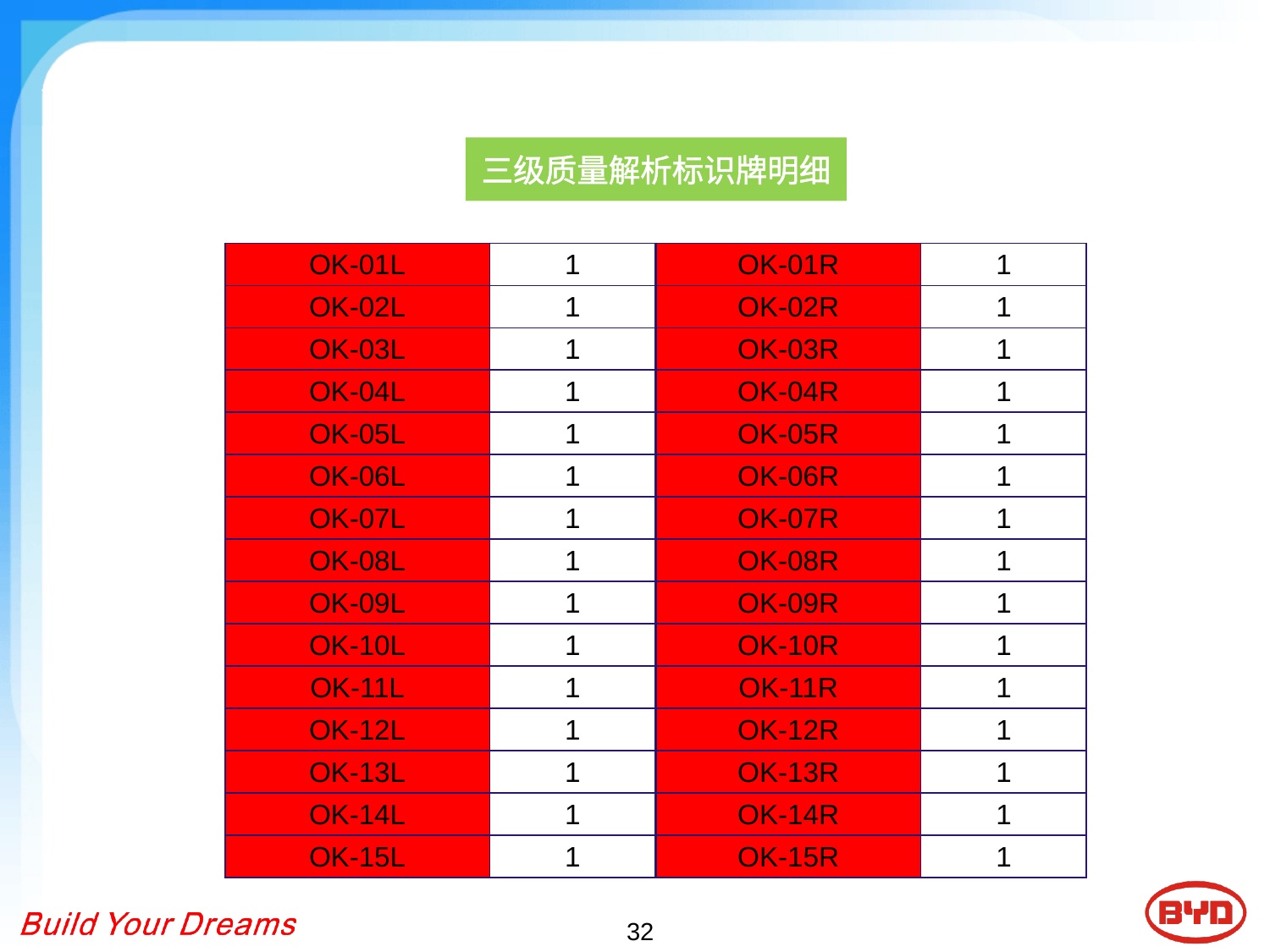

三级质量解析标识牌明细
| OK-01L | 1 |
| --- | --- |
| OK-02L | 1 |
| OK-03L | 1 |
| OK-04L | 1 |
| OK-05L | 1 |
| OK-06L | 1 |
| OK-07L | 1 |
| OK-08L | 1 |
| OK-09L | 1 |
| OK-10L | 1 |
| OK-11L | 1 |
| OK-12L | 1 |
| OK-13L | 1 |
| OK-14L | 1 |
| OK-15L | 1 |
| OK-01R | 1 |
| --- | --- |
| OK-02R | 1 |
| OK-03R | 1 |
| OK-04R | 1 |
| OK-05R | 1 |
| OK-06R | 1 |
| OK-07R | 1 |
| OK-08R | 1 |
| OK-09R | 1 |
| OK-10R | 1 |
| OK-11R | 1 |
| OK-12R | 1 |
| OK-13R | 1 |
| OK-14R | 1 |
| OK-15R | 1 |
32